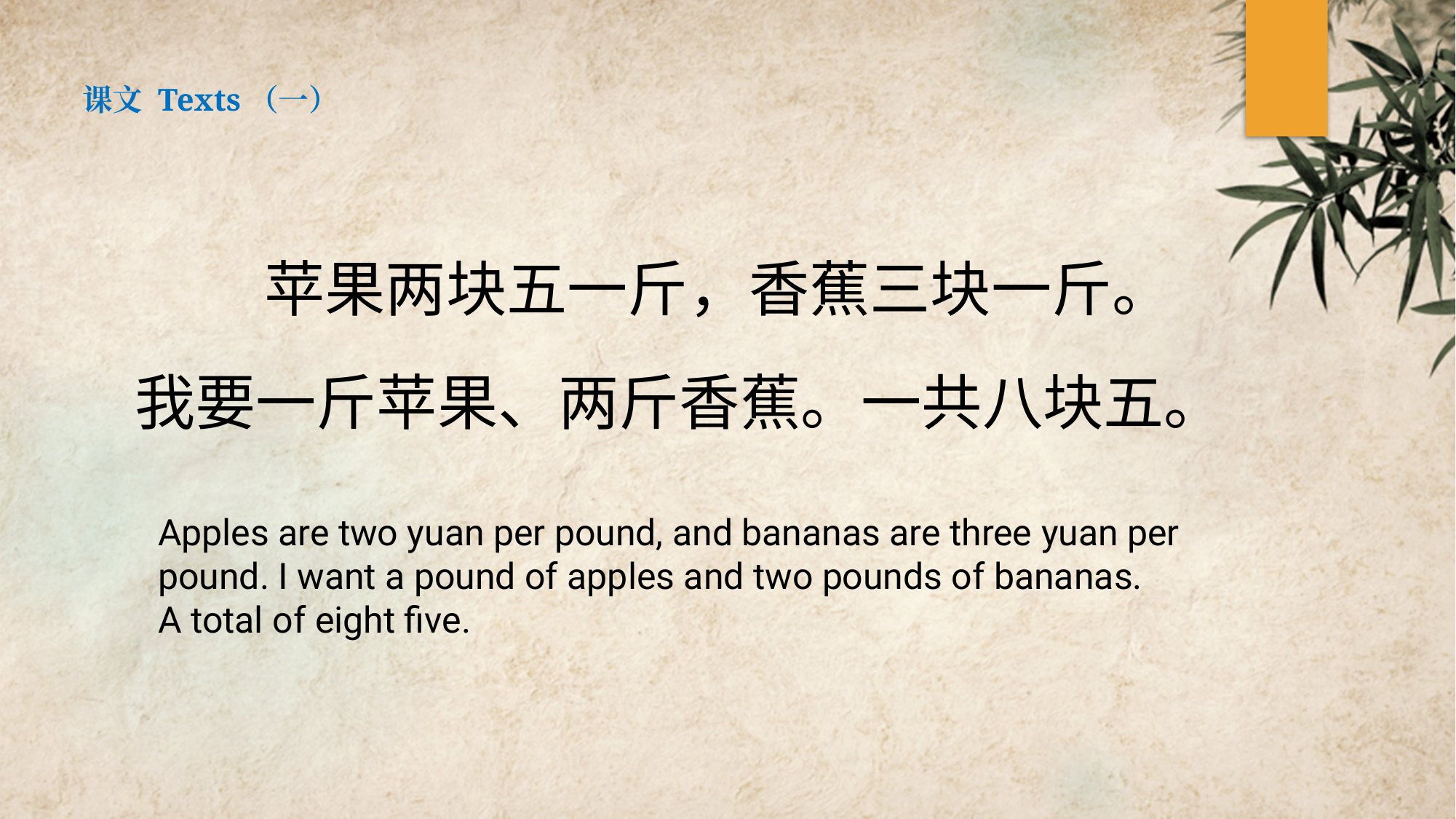

课文 Texts（一）
      苹果两块五一斤，香蕉三块一斤。我要一斤苹果、两斤香蕉。一共八块五。
Apples are two yuan per pound, and bananas are three yuan per pound. I want a pound of apples and two pounds of bananas.
A total of eight five.